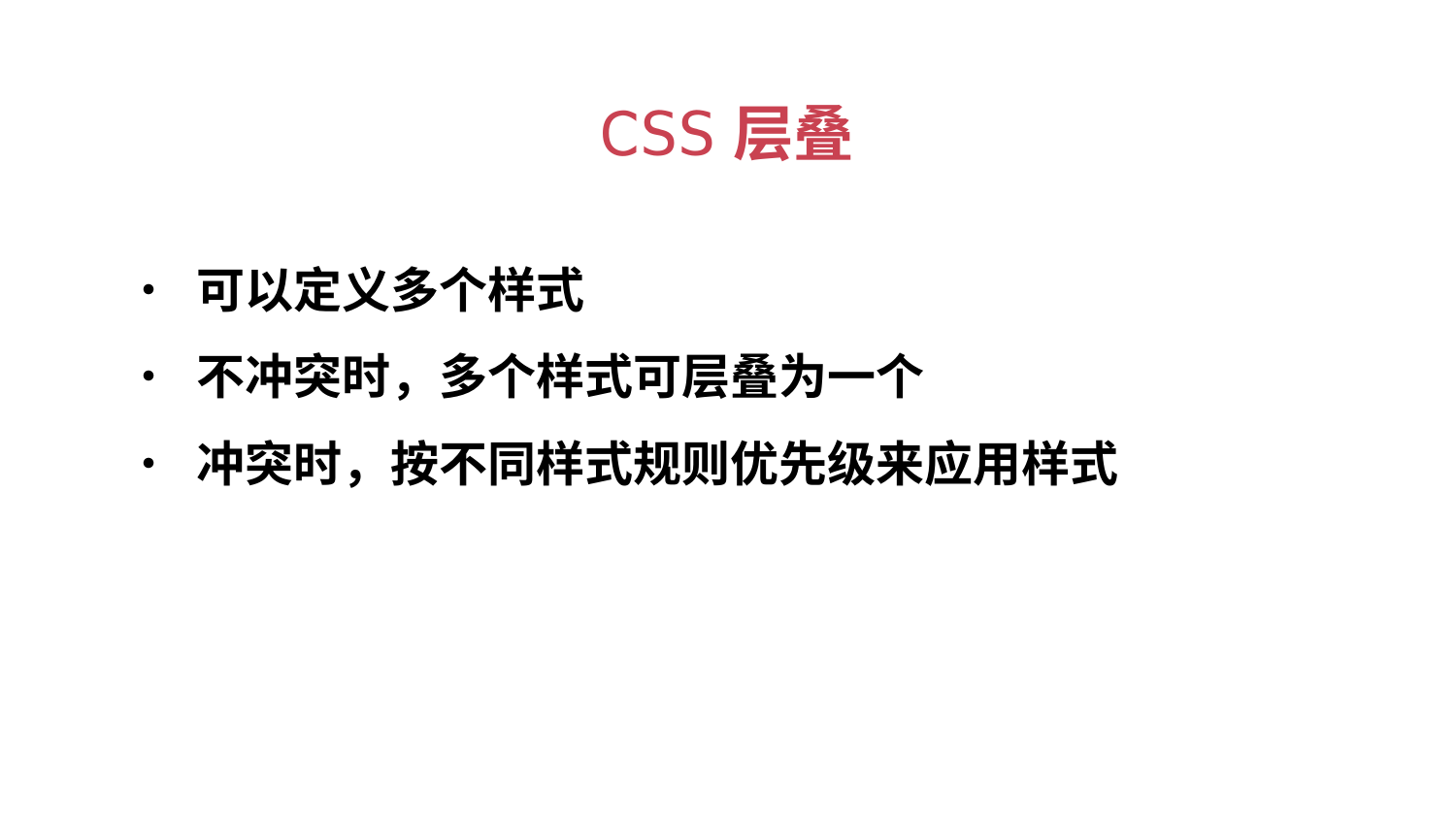

CSS层叠
• 可以定义多个样式
• 不冲突时，多个样式可层叠为一个
• 冲突时，按不同样式规则优先级来应用样式